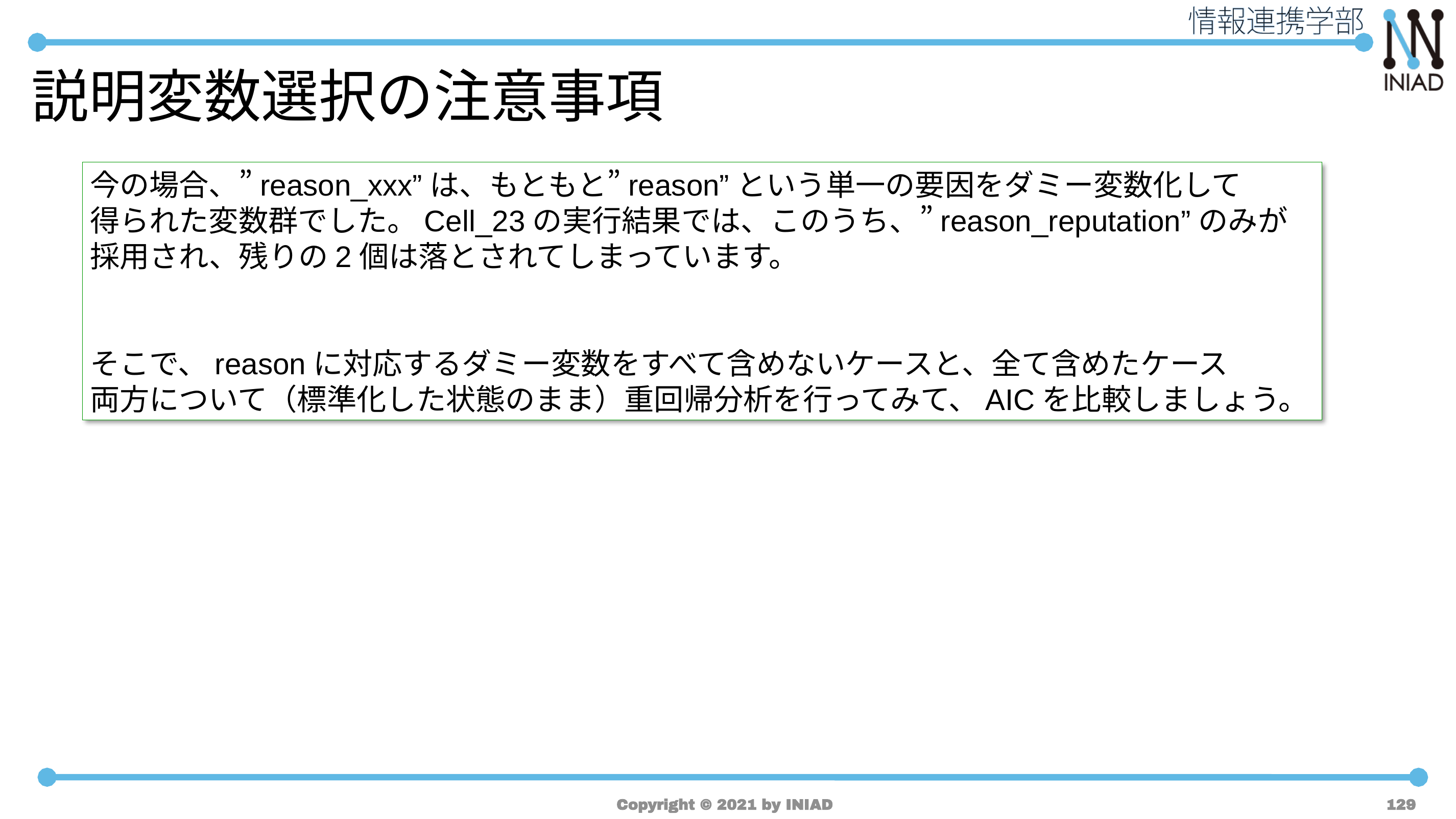

# 説明変数選択の注意事項
今の場合、”reason_xxx”は、もともと”reason”という単一の要因をダミー変数化して
得られた変数群でした。Cell_23の実行結果では、このうち、”reason_reputation”のみが
採用され、残りの2個は落とされてしまっています。

そこで、reasonに対応するダミー変数をすべて含めないケースと、全て含めたケース
両方について（標準化した状態のまま）重回帰分析を行ってみて、AICを比較しましょう。
Copyright © 2021 by INIAD
129